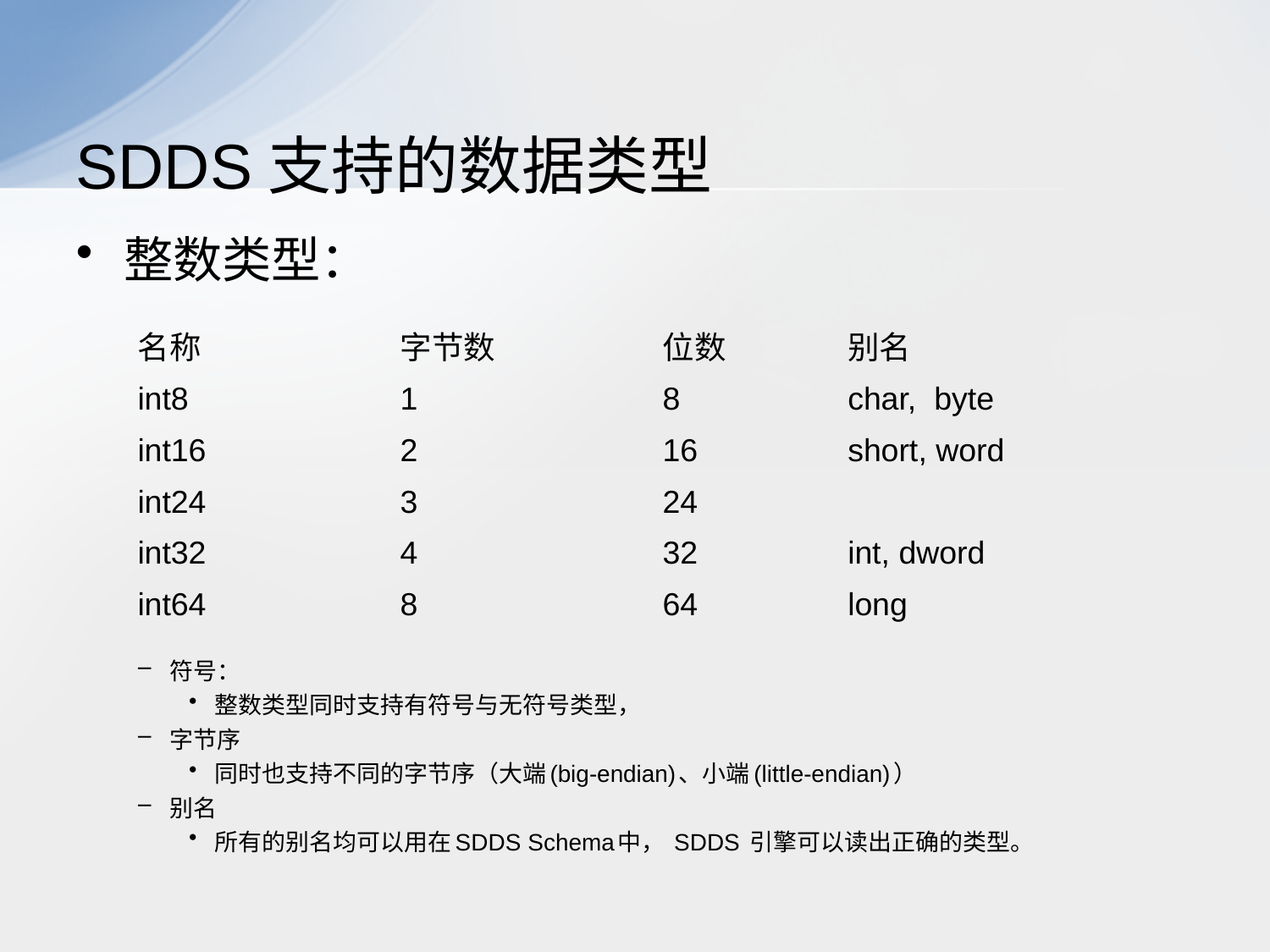

# SDDS支持的数据类型
整数类型：

| 名称 | 字节数 | 位数 | 别名 |
| --- | --- | --- | --- |
| int8 | 1 | 8 | char, byte |
| int16 | 2 | 16 | short, word |
| int24 | 3 | 24 |  |
| int32 | 4 | 32 | int, dword |
| int64 | 8 | 64 | long |
符号：
整数类型同时支持有符号与无符号类型，
字节序
同时也支持不同的字节序（大端(big-endian)、小端(little-endian)）
别名
所有的别名均可以用在SDDS Schema中， SDDS 引擎可以读出正确的类型。